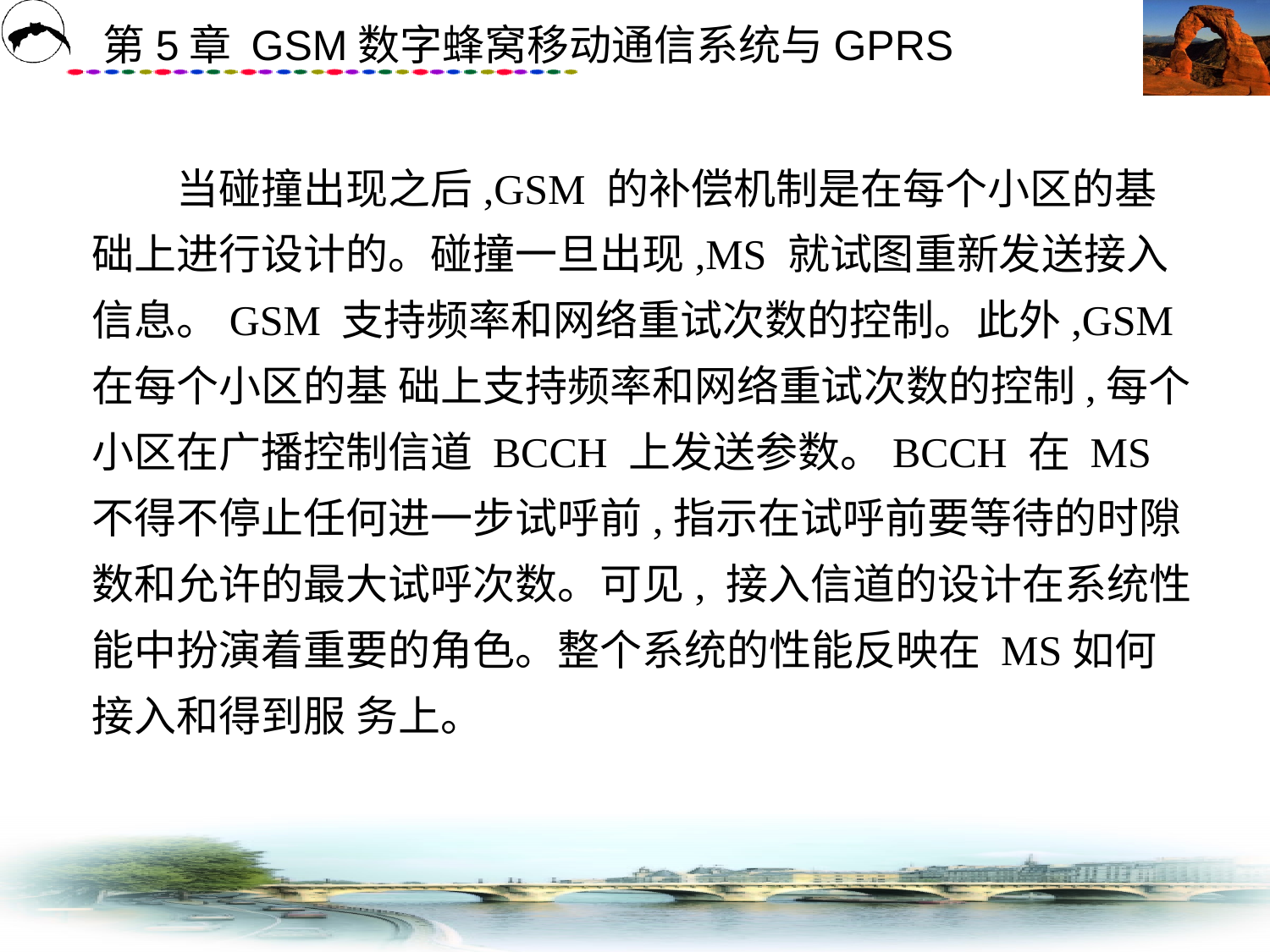

# 当碰撞出现之后,GSM 的补偿机制是在每个小区的基础上进行设计的。碰撞一旦出现,MS 就试图重新发送接入信息。GSM 支持频率和网络重试次数的控制。此外,GSM 在每个小区的基 础上支持频率和网络重试次数的控制,每个小区在广播控制信道 BCCH 上发送参数。BCCH 在 MS不得不停止任何进一步试呼前,指示在试呼前要等待的时隙数和允许的最大试呼次数。可见, 接入信道的设计在系统性能中扮演着重要的角色。整个系统的性能反映在 MS如何接入和得到服 务上。